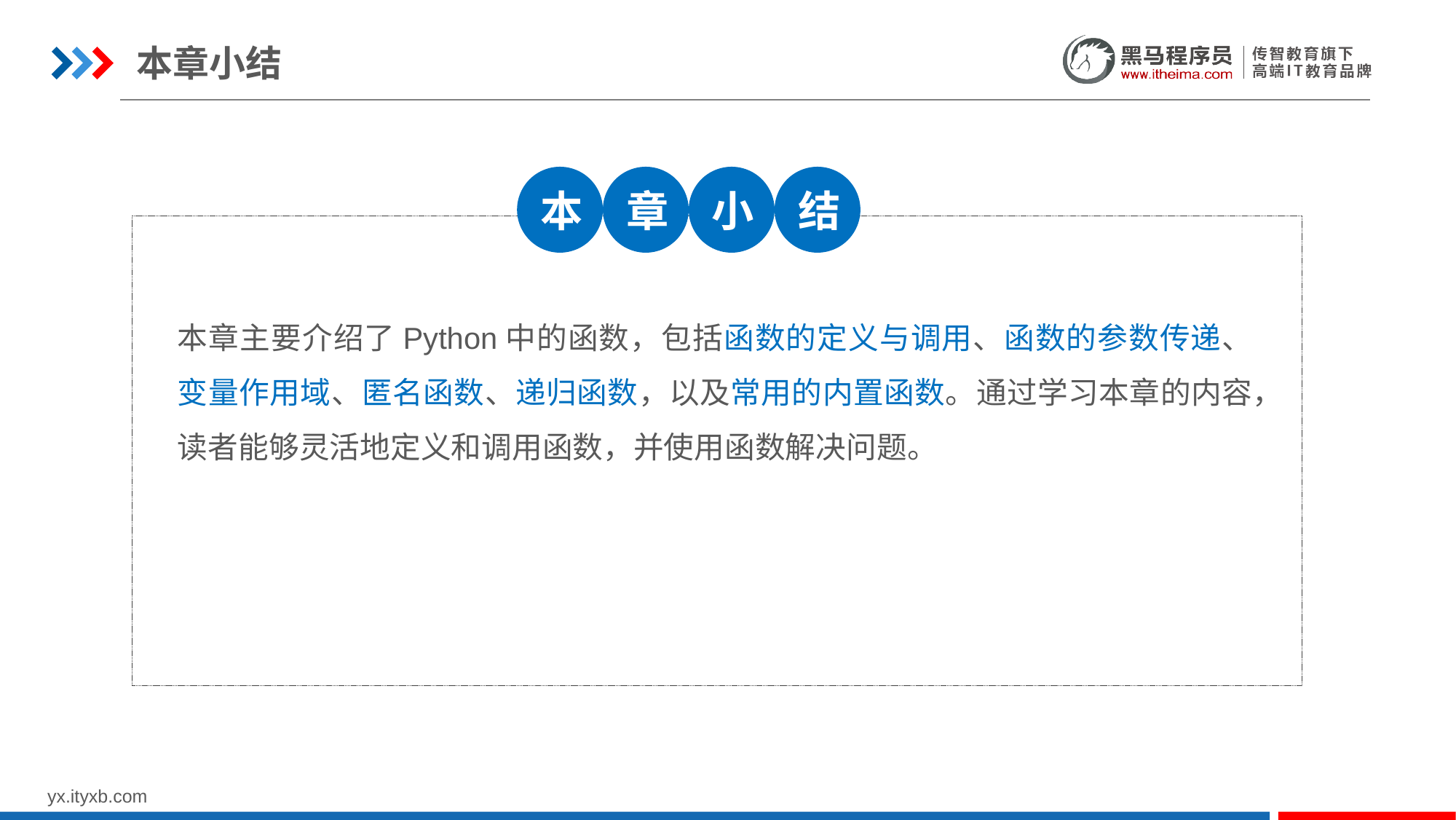

本章小结
本
章
小
结

本章主要介绍了Python中的函数，包括函数的定义与调用、函数的参数传递、变量作用域、匿名函数、递归函数，以及常用的内置函数。通过学习本章的内容，读者能够灵活地定义和调用函数，并使用函数解决问题。